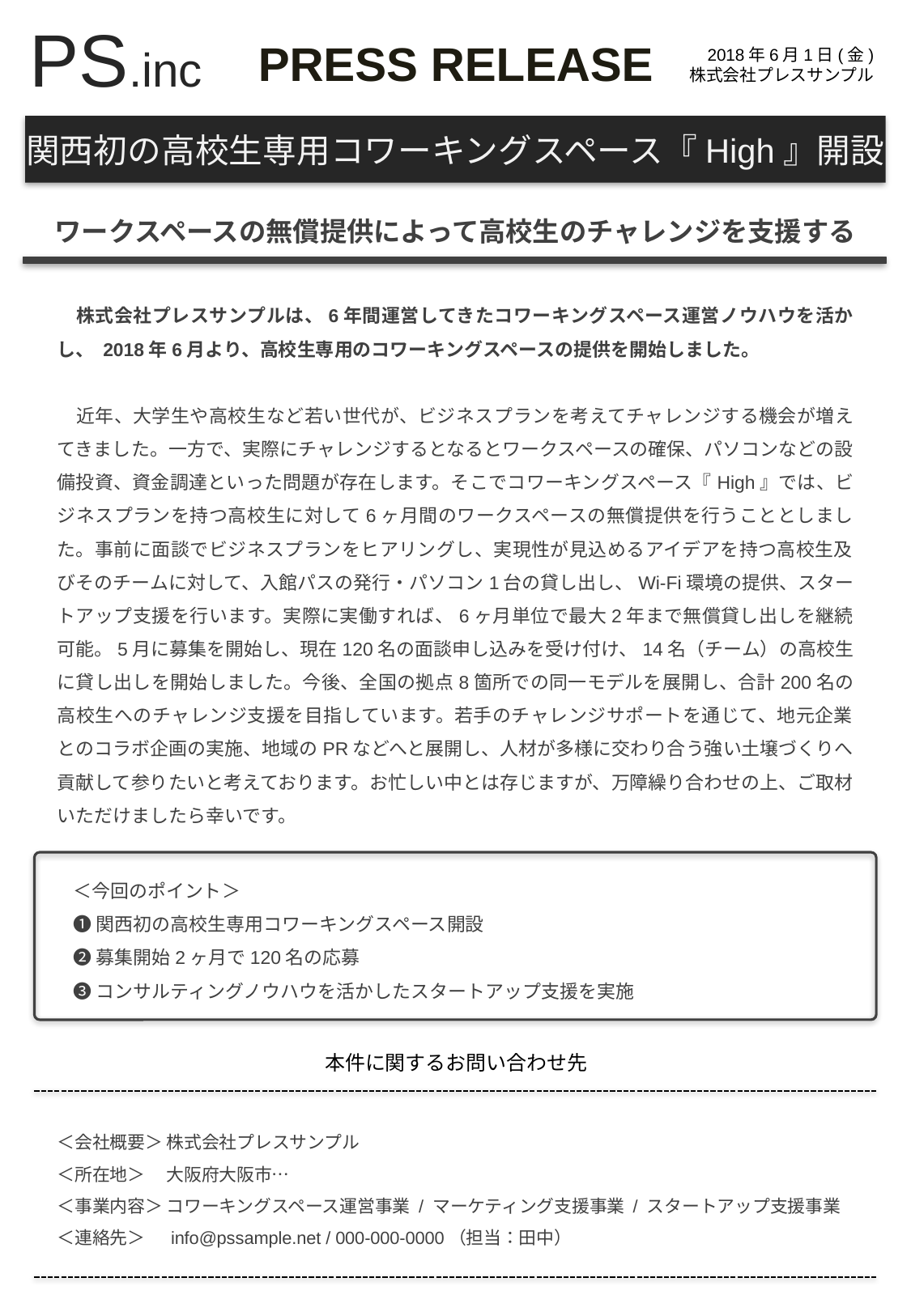

PS.inc
PRESS RELEASE
2018年6月1日(金)
株式会社プレスサンプル

関西初の高校生専用コワーキングスペース『High』開設
ワークスペースの無償提供によって高校生のチャレンジを支援する

　株式会社プレスサンプルは、6年間運営してきたコワーキングスペース運営ノウハウを活かし、 2018年6月より、高校生専用のコワーキングスペースの提供を開始しました。

　近年、大学生や高校生など若い世代が、ビジネスプランを考えてチャレンジする機会が増えてきました。一方で、実際にチャレンジするとなるとワークスペースの確保、パソコンなどの設備投資、資金調達といった問題が存在します。そこでコワーキングスペース『High』では、ビジネスプランを持つ高校生に対して6ヶ月間のワークスペースの無償提供を行うこととしました。事前に面談でビジネスプランをヒアリングし、実現性が見込めるアイデアを持つ高校生及びそのチームに対して、入館パスの発行・パソコン1台の貸し出し、Wi-Fi環境の提供、スタートアップ支援を行います。実際に実働すれば、6ヶ月単位で最大2年まで無償貸し出しを継続可能。5月に募集を開始し、現在120名の面談申し込みを受け付け、14名（チーム）の高校生に貸し出しを開始しました。今後、全国の拠点8箇所での同一モデルを展開し、合計200名の高校生へのチャレンジ支援を目指しています。若手のチャレンジサポートを通じて、地元企業とのコラボ企画の実施、地域のPRなどへと展開し、人材が多様に交わり合う強い土壌づくりへ貢献して参りたいと考えております。お忙しい中とは存じますが、万障繰り合わせの上、ご取材いただけましたら幸いです。

＜今回のポイント＞
❶関西初の高校生専用コワーキングスペース開設
❷募集開始2ヶ月で120名の応募
❸コンサルティングノウハウを活かしたスタートアップ支援を実施
本件に関するお問い合わせ先
＜会社概要＞ 株式会社プレスサンプル
＜所在地＞　 大阪府大阪市…
＜事業内容＞ コワーキングスペース運営事業 / マーケティング支援事業 / スタートアップ支援事業
＜連絡先＞　 info@pssample.net / 000-000-0000（担当：田中）